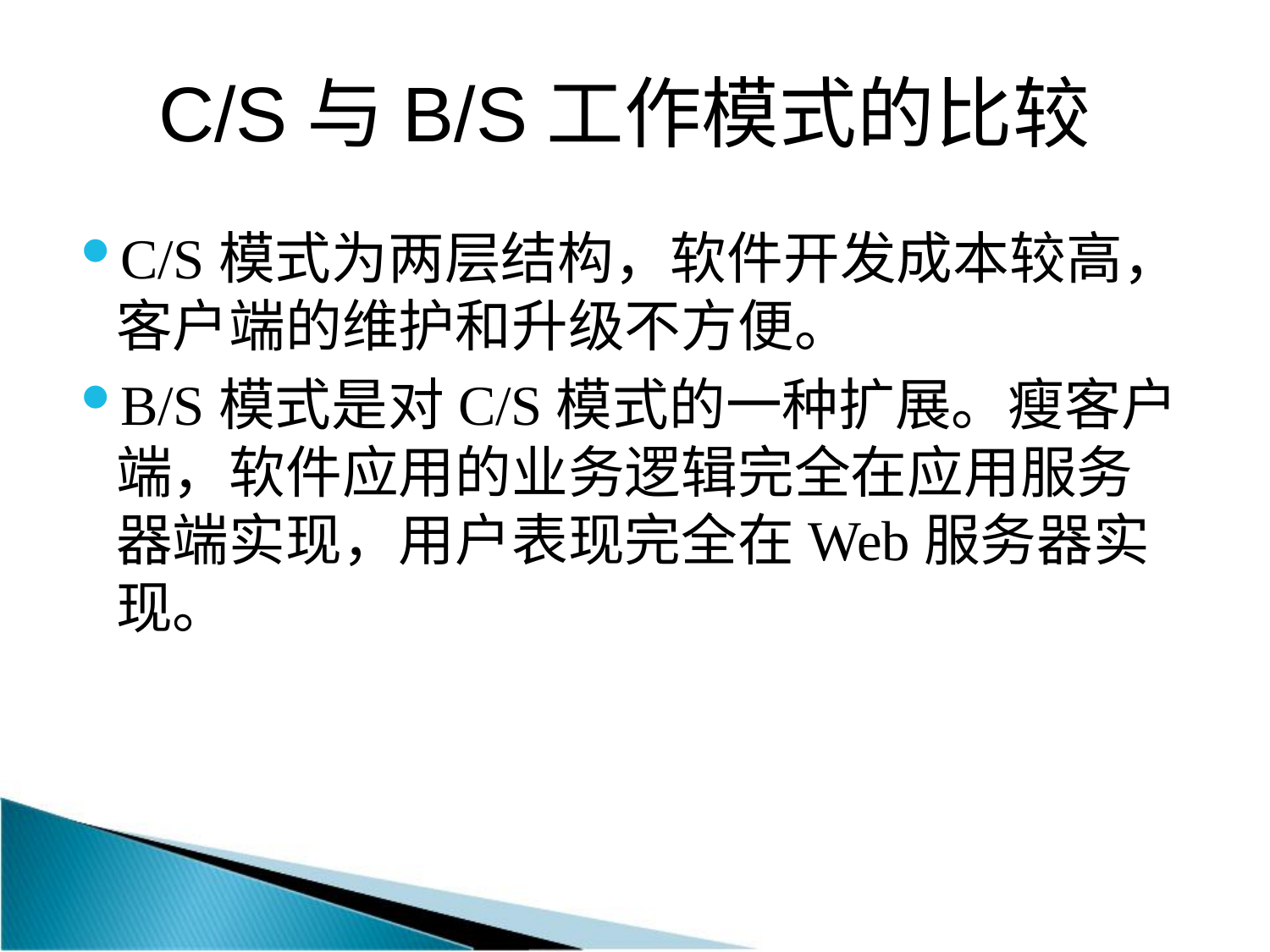

# C/S与B/S工作模式的比较
C/S模式为两层结构，软件开发成本较高，客户端的维护和升级不方便。
B/S模式是对C/S模式的一种扩展。瘦客户端，软件应用的业务逻辑完全在应用服务器端实现，用户表现完全在Web服务器实现。